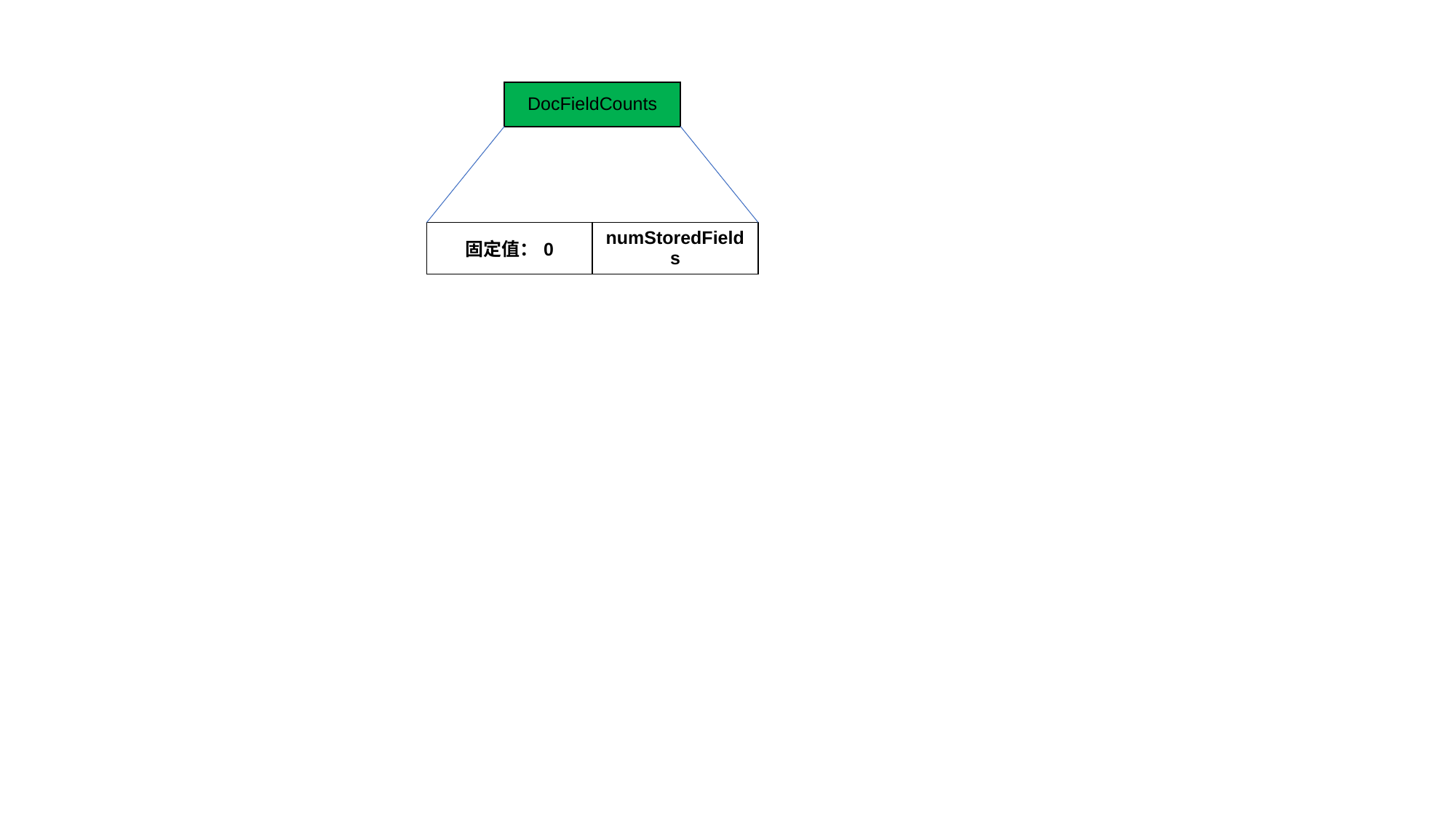

| DocFieldCounts |
| --- |
| 固定值：0 | numStoredFields |
| --- | --- |